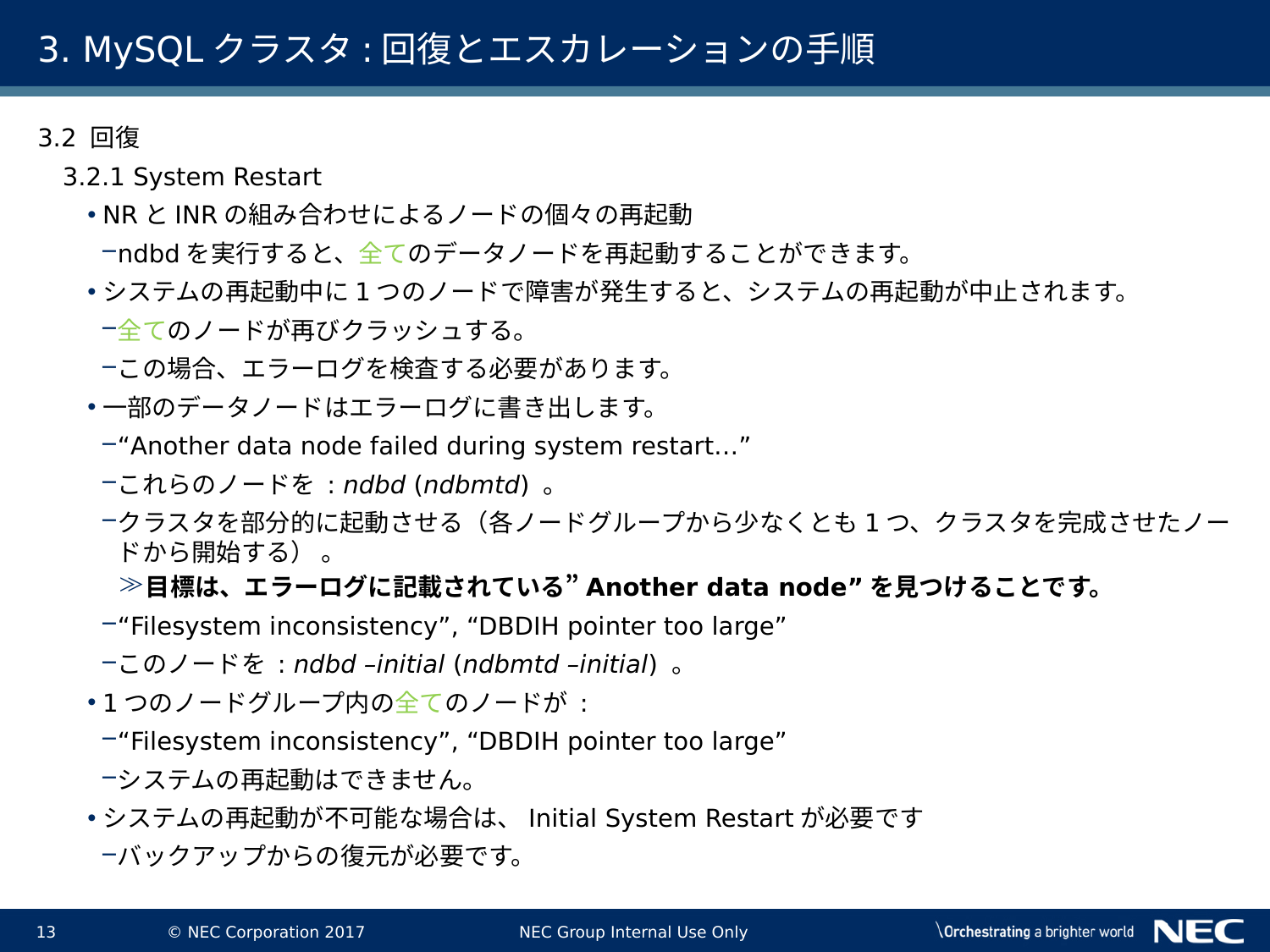

# 3. MySQLクラスタ:回復とエスカレーションの手順
3.2 回復
3.2.1 System Restart
NRとINRの組み合わせによるノードの個々の再起動
ndbdを実行すると、全てのデータノードを再起動することができます。
システムの再起動中に1つのノードで障害が発生すると、システムの再起動が中止されます。
全てのノードが再びクラッシュする。
この場合、エラーログを検査する必要があります。
一部のデータノードはエラーログに書き出します。
“Another data node failed during system restart…”
これらのノードを : ndbd (ndbmtd) 。
クラスタを部分的に起動させる（各ノードグループから少なくとも1つ、クラスタを完成させたノードから開始する） 。
目標は、エラーログに記載されている”Another data node”を見つけることです。
“Filesystem inconsistency”, “DBDIH pointer too large”
このノードを : ndbd –initial (ndbmtd –initial) 。
1つのノードグループ内の全てのノードが :
“Filesystem inconsistency”, “DBDIH pointer too large”
システムの再起動はできません。
システムの再起動が不可能な場合は、Initial System Restartが必要です
バックアップからの復元が必要です。